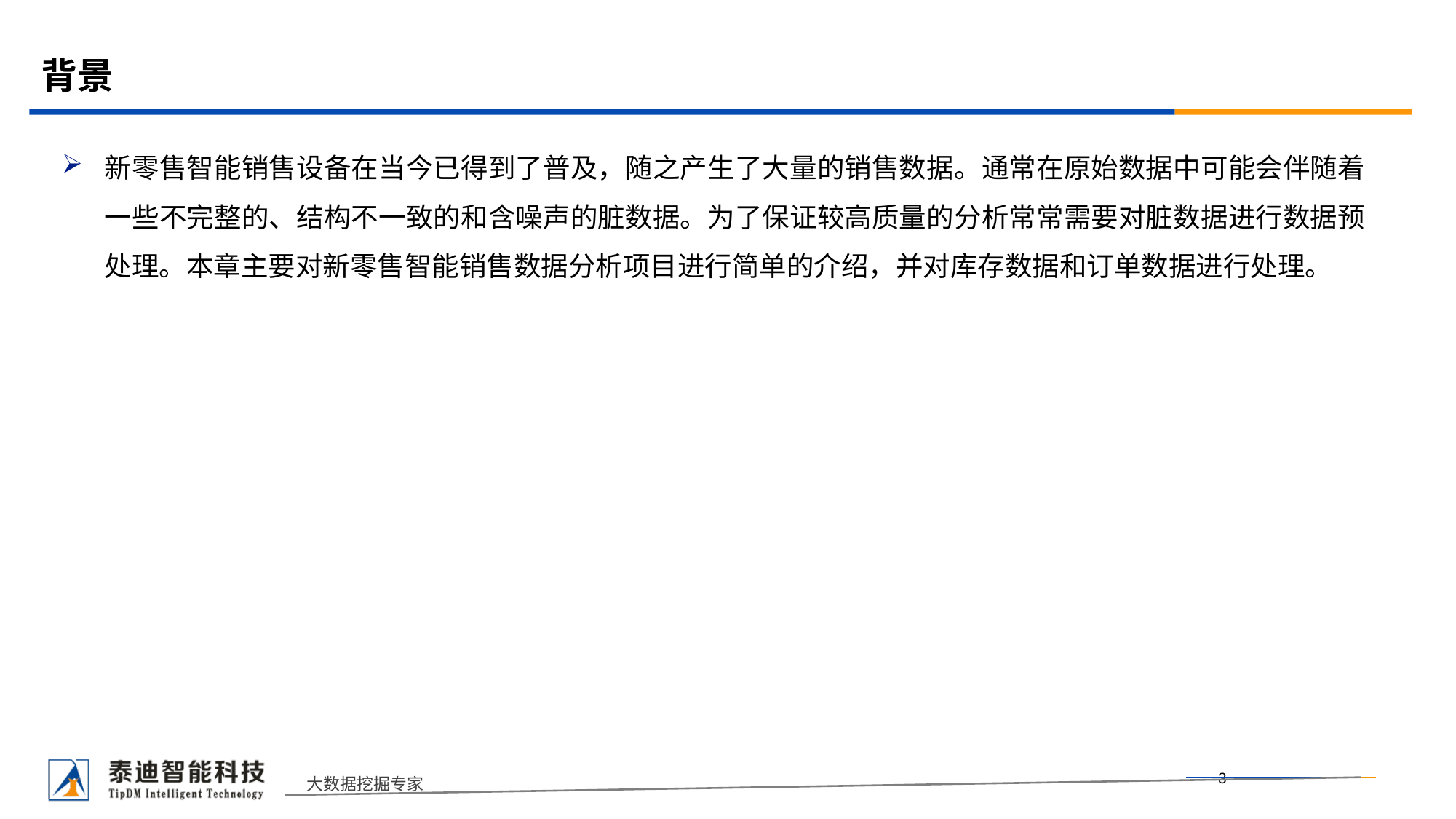

# 背景
新零售智能销售设备在当今已得到了普及，随之产生了大量的销售数据。通常在原始数据中可能会伴随着一些不完整的、结构不一致的和含噪声的脏数据。为了保证较高质量的分析常常需要对脏数据进行数据预处理。本章主要对新零售智能销售数据分析项目进行简单的介绍，并对库存数据和订单数据进行处理。